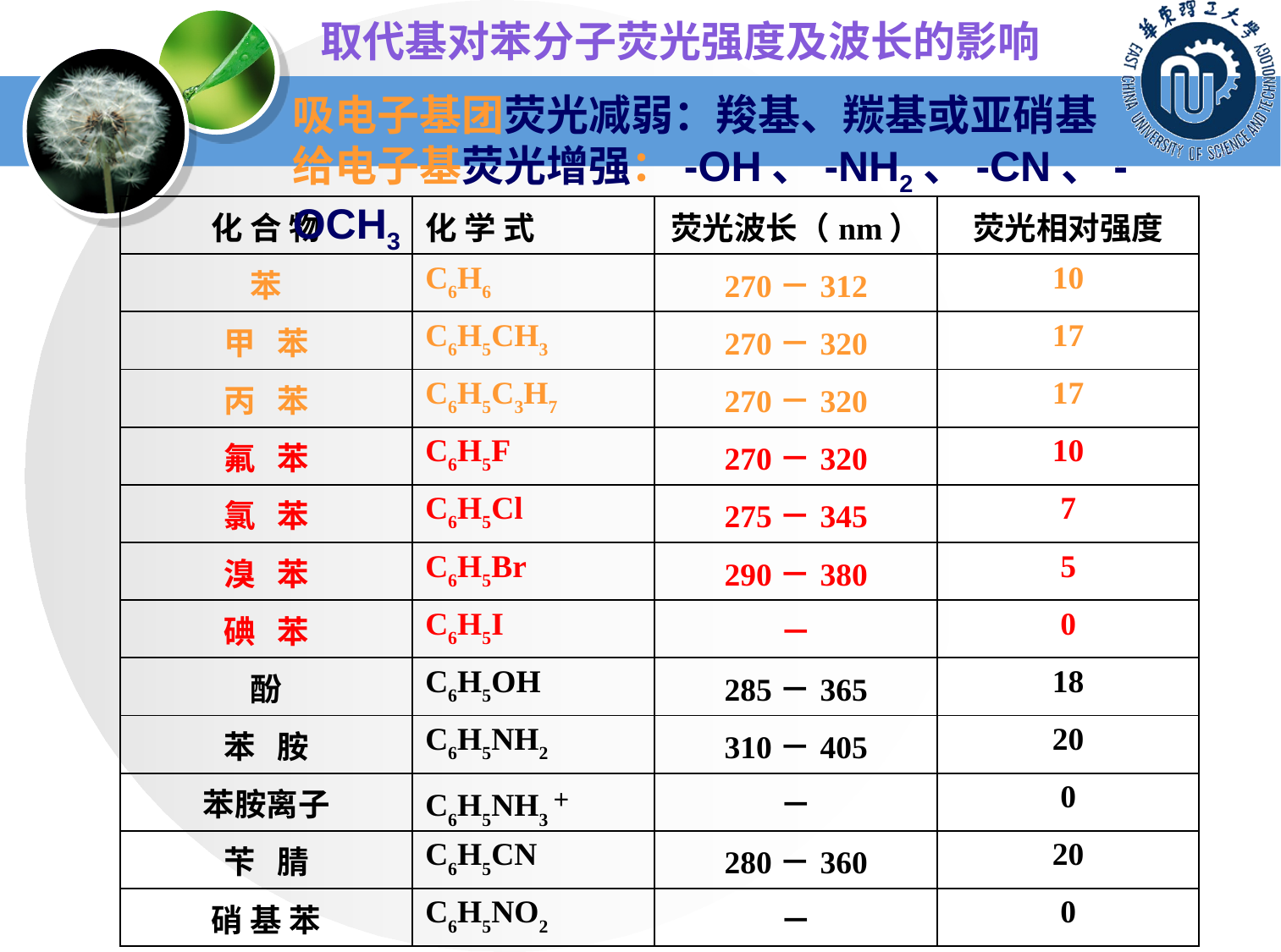

取代基对苯分子荧光强度及波长的影响
吸电子基团荧光减弱：羧基、羰基或亚硝基
给电子基荧光增强：-OH、-NH2、-CN、-OCH3
| 化 合 物 | 化 学 式 | 荧光波长（nm） | 荧光相对强度 |
| --- | --- | --- | --- |
| 苯 | C6H6 | 270－312 | 10 |
| 甲 苯 | C6H5CH3 | 270－320 | 17 |
| 丙 苯 | C6H5C3H7 | 270－320 | 17 |
| 氟 苯 | C6H5F | 270－320 | 10 |
| 氯 苯 | C6H5Cl | 275－345 | 7 |
| 溴 苯 | C6H5Br | 290－380 | 5 |
| 碘 苯 | C6H5I | － | 0 |
| 酚 | C6H5OH | 285－365 | 18 |
| 苯 胺 | C6H5NH2 | 310－405 | 20 |
| 苯胺离子 | C6H5NH3＋ | － | 0 |
| 苄 腈 | C6H5CN | 280－360 | 20 |
| 硝 基 苯 | C6H5NO2 | － | 0 |